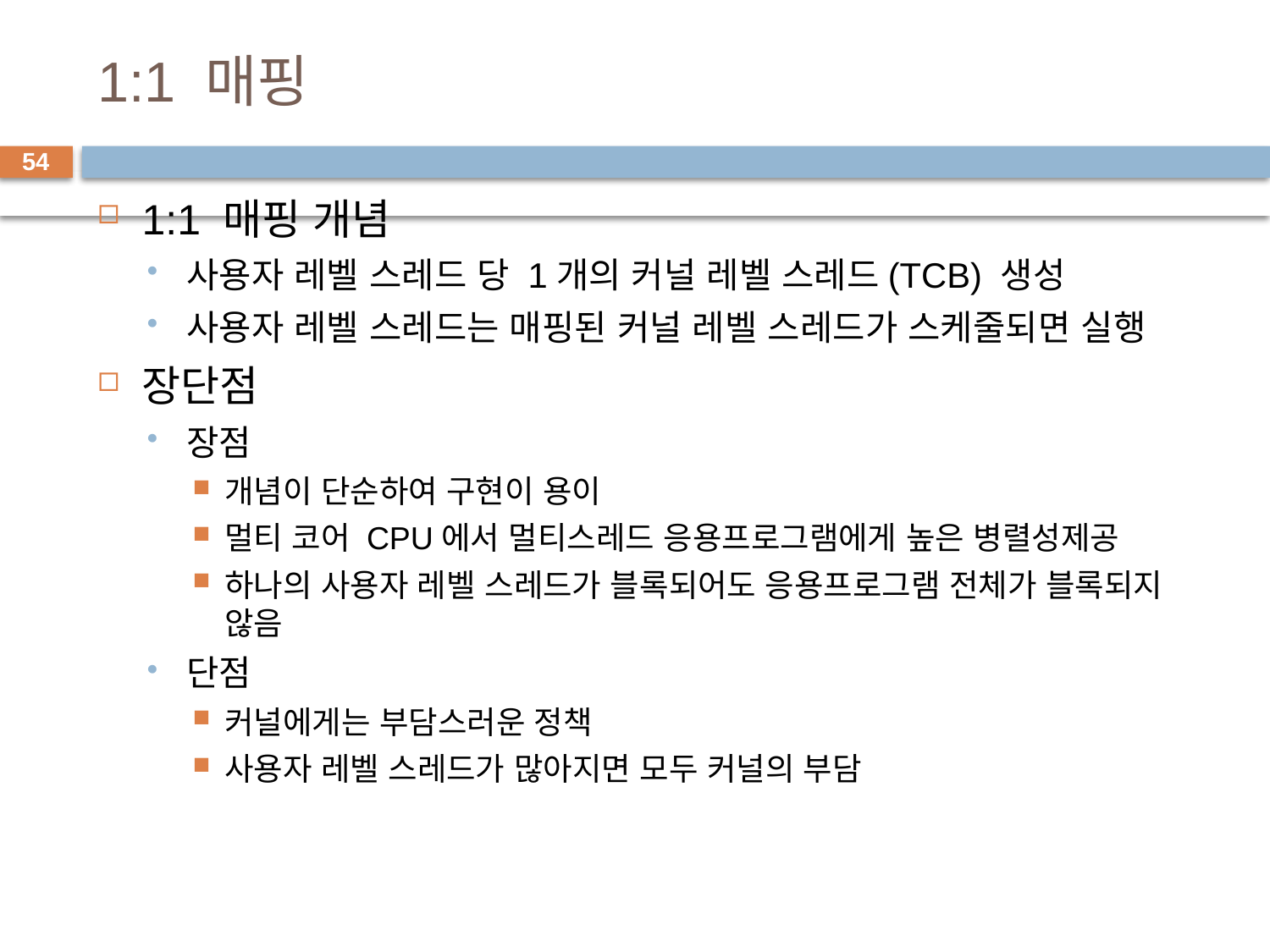

# 1:1 매핑
54
1:1 매핑 개념
사용자 레벨 스레드 당 1개의 커널 레벨 스레드(TCB) 생성
사용자 레벨 스레드는 매핑된 커널 레벨 스레드가 스케줄되면 실행
장단점
장점
개념이 단순하여 구현이 용이
멀티 코어 CPU에서 멀티스레드 응용프로그램에게 높은 병렬성제공
하나의 사용자 레벨 스레드가 블록되어도 응용프로그램 전체가 블록되지 않음
단점
커널에게는 부담스러운 정책
사용자 레벨 스레드가 많아지면 모두 커널의 부담